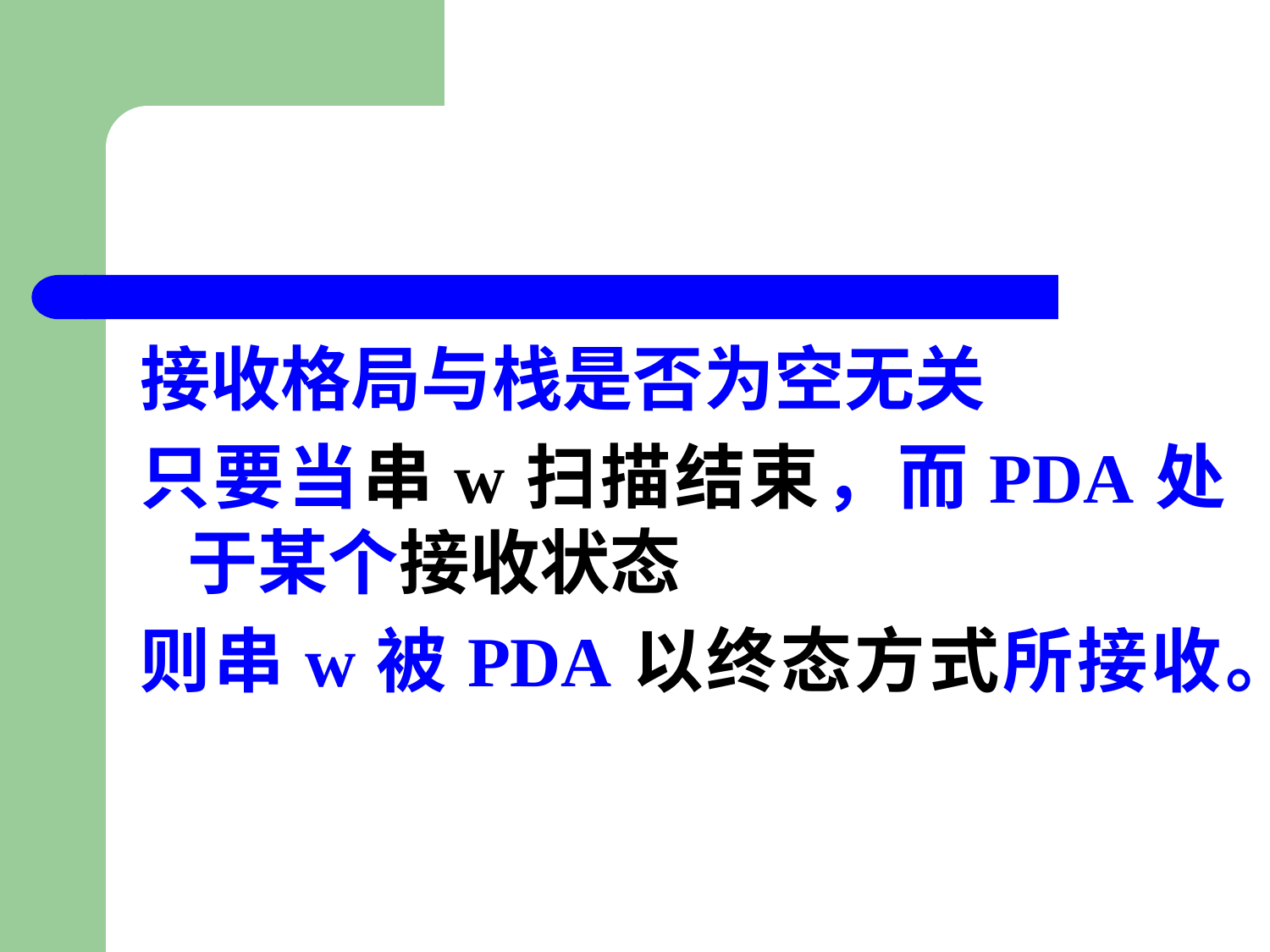

#
接收格局与栈是否为空无关
只要当串w扫描结束，而PDA处于某个接收状态
则串w被PDA以终态方式所接收。